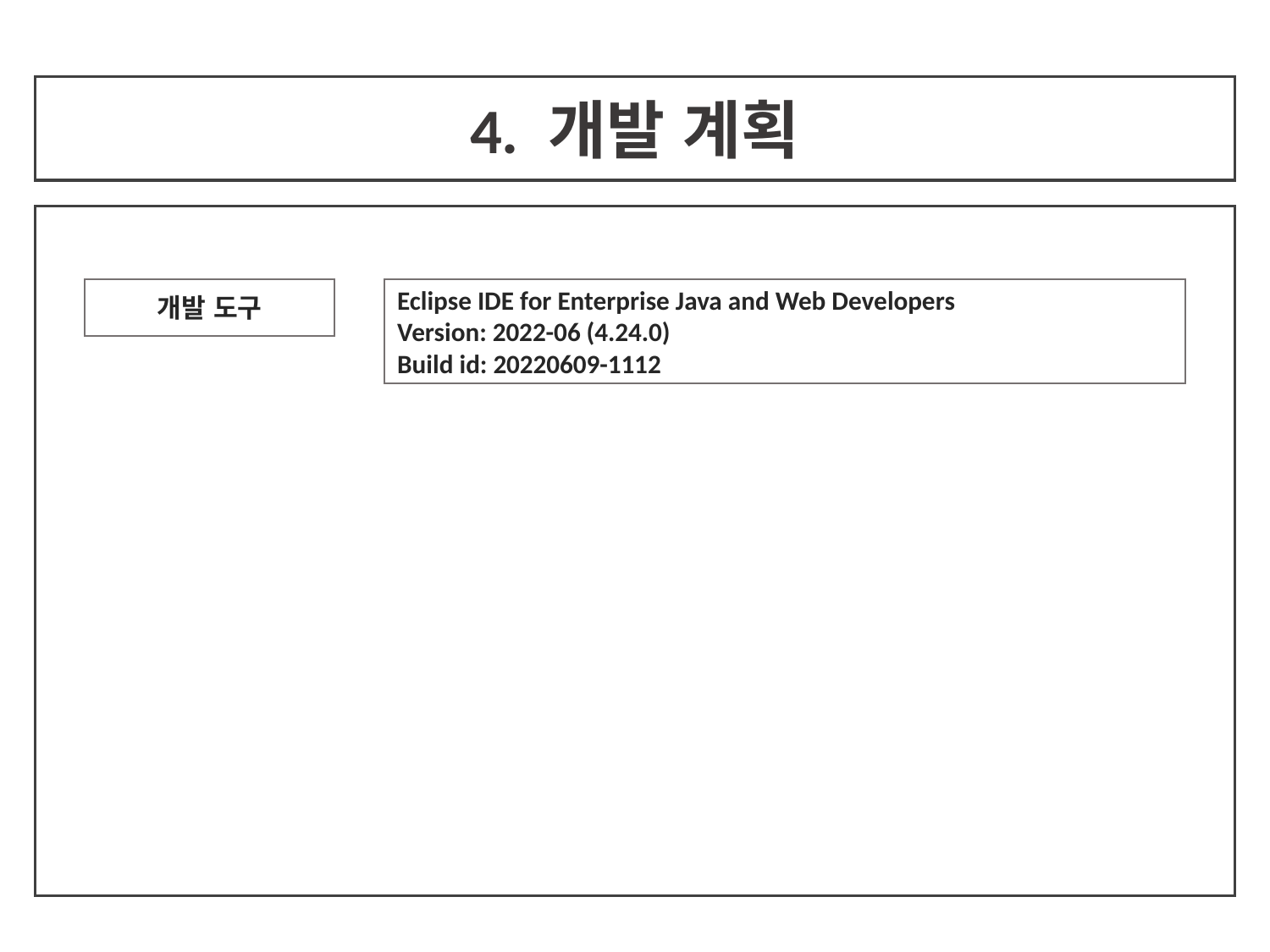

4. 개발 계획

개발 도구
Eclipse IDE for Enterprise Java and Web Developers
Version: 2022-06 (4.24.0)
Build id: 20220609-1112